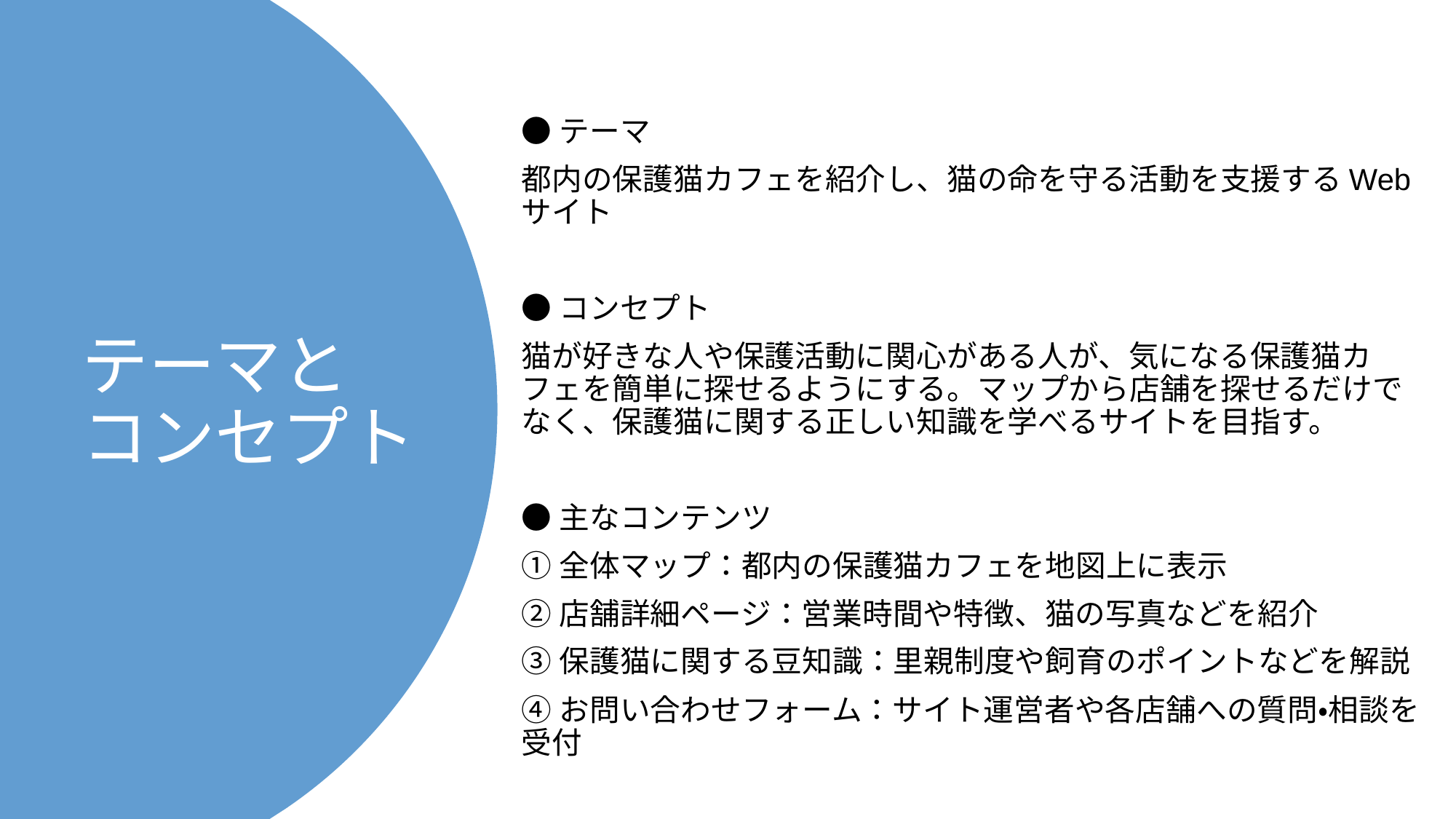

●テーマ
都内の保護猫カフェを紹介し、猫の命を守る活動を支援するWebサイト

●コンセプト
猫が好きな人や保護活動に関心がある人が、気になる保護猫カフェを簡単に探せるようにする。マップから店舗を探せるだけでなく、保護猫に関する正しい知識を学べるサイトを目指す。

●主なコンテンツ
①全体マップ：都内の保護猫カフェを地図上に表示
②店舗詳細ページ：営業時間や特徴、猫の写真などを紹介
③保護猫に関する豆知識：里親制度や飼育のポイントなどを解説
④お問い合わせフォーム：サイト運営者や各店舗への質問・相談を受付

# テーマと コンセプト